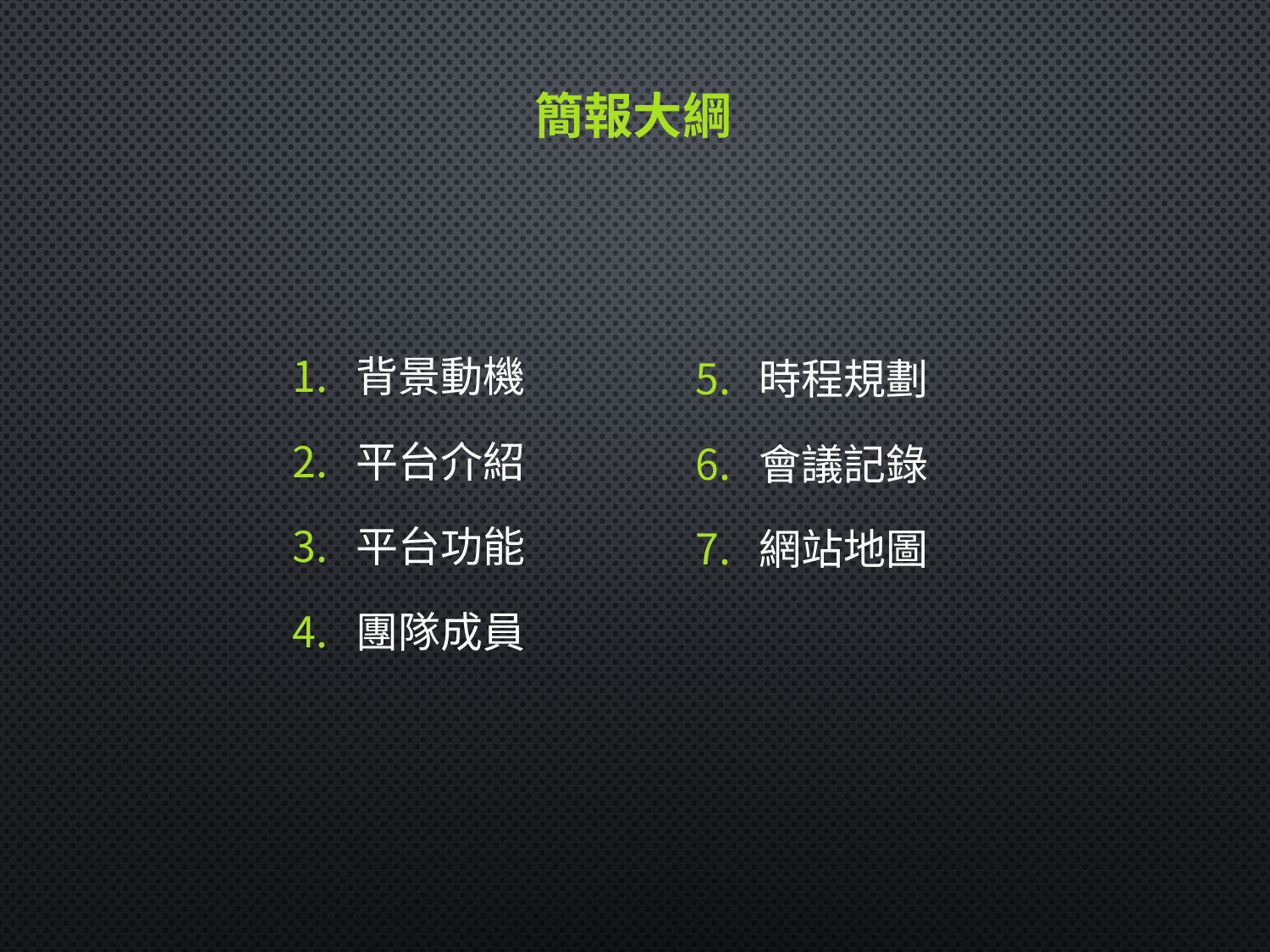

簡報大綱
時程規劃
會議記錄
網站地圖
背景動機
平台介紹
平台功能
團隊成員